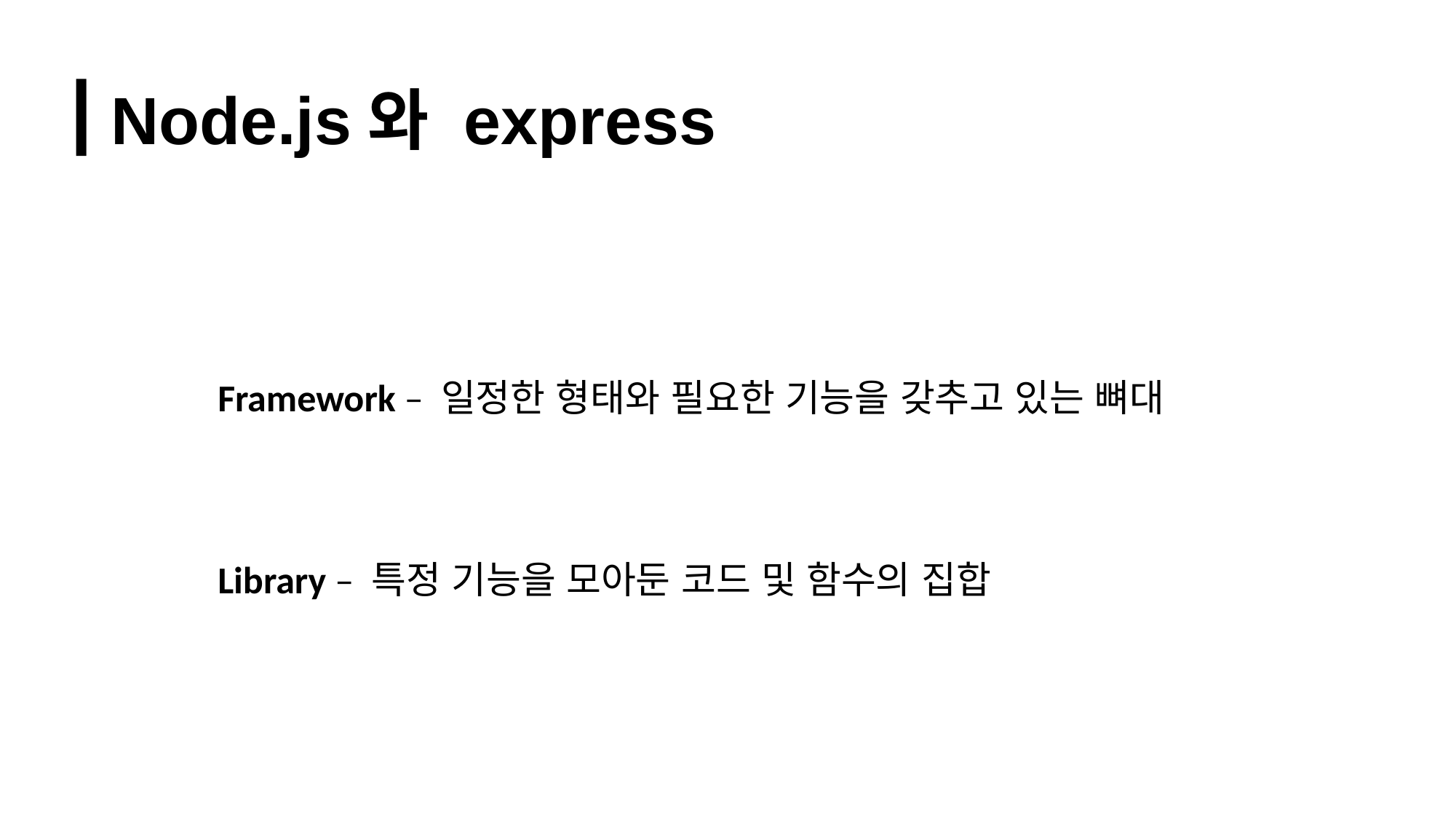

# Node.js와 express

Framework – 일정한 형태와 필요한 기능을 갖추고 있는 뼈대

Library – 특정 기능을 모아둔 코드 및 함수의 집합